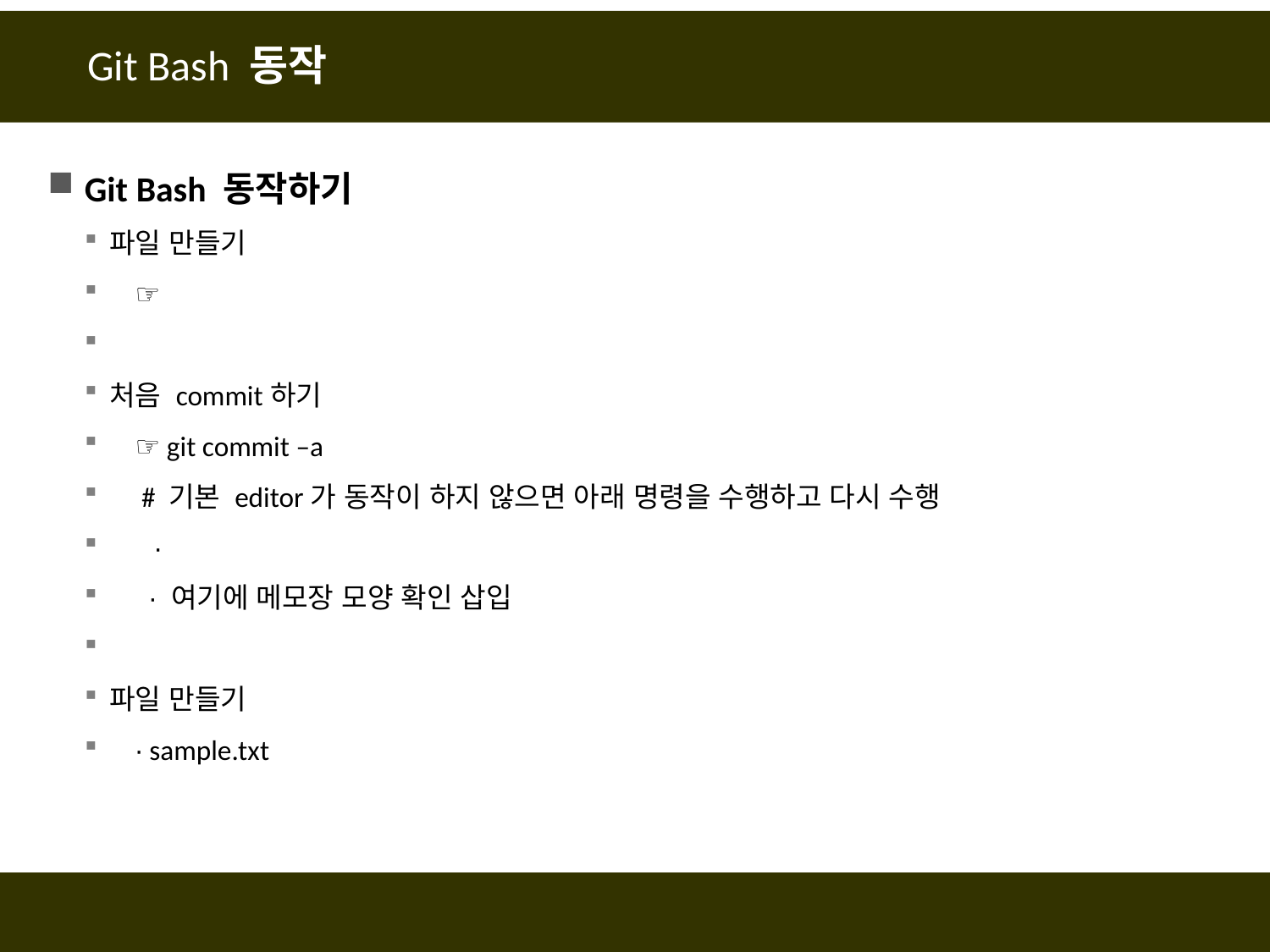

# Git Bash 동작
Git Bash 동작하기
파일 만들기
    ☞

처음 commit하기
    ☞ git commit –a
     # 기본 editor가 동작이 하지 않으면 아래 명령을 수행하고 다시 수행
       ∙
     ∙ 여기에 메모장 모양 확인 삽입

파일 만들기
    ∙ sample.txt